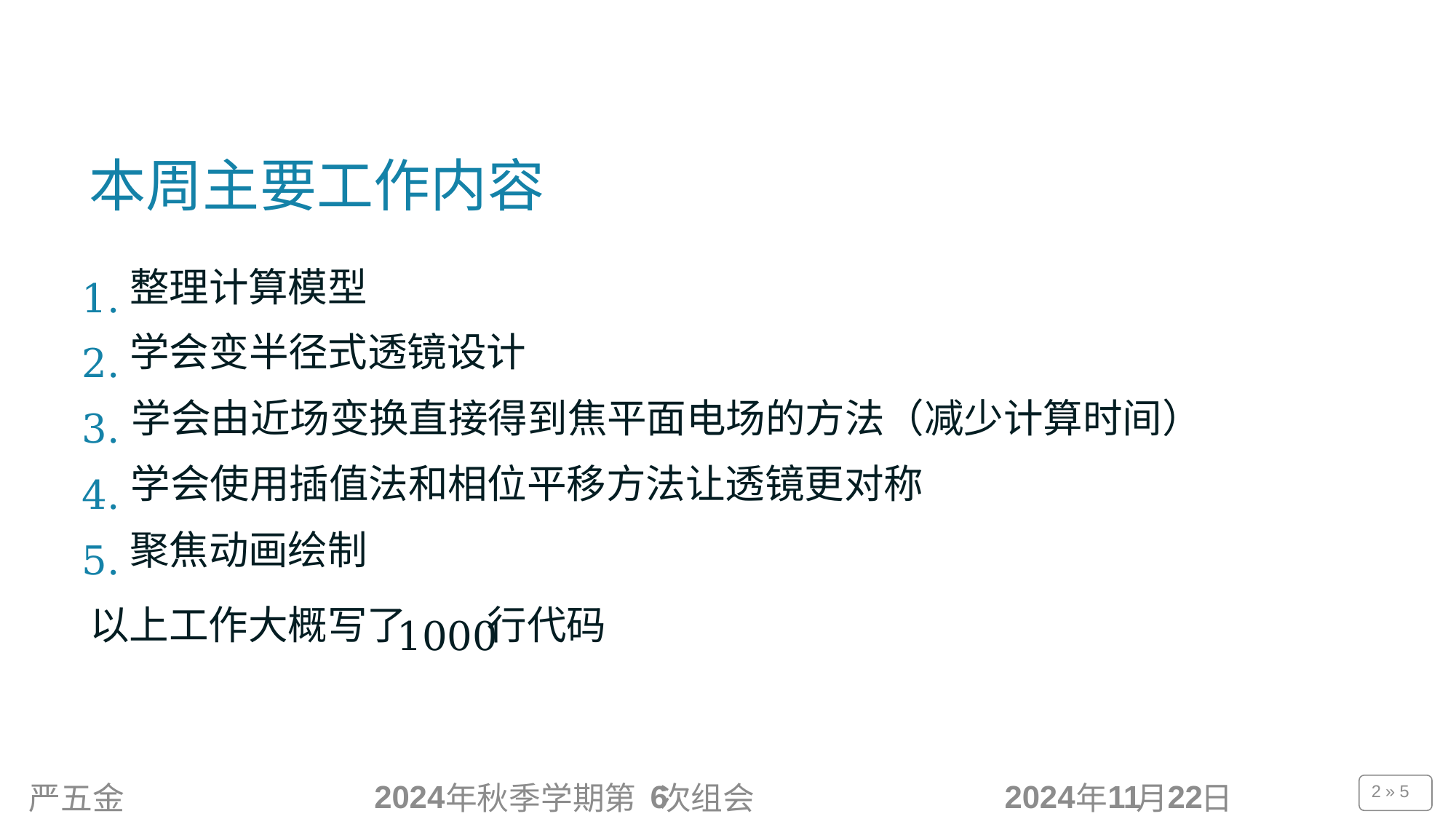

本周主要工作内容
整理计算模型
1.
学会变半径式透镜设计
2.
学会由近场变换直接得到焦平面电场的方法（减少计算时间）
3.
学会使用插值法和相位平移方法让透镜更对称
4.
聚焦动画绘制
5.
以上工作大概写了
行代码
1000

2024
6
2024
11
22
严五金
年秋季学期第
次组会
年
月
日
2 » 5